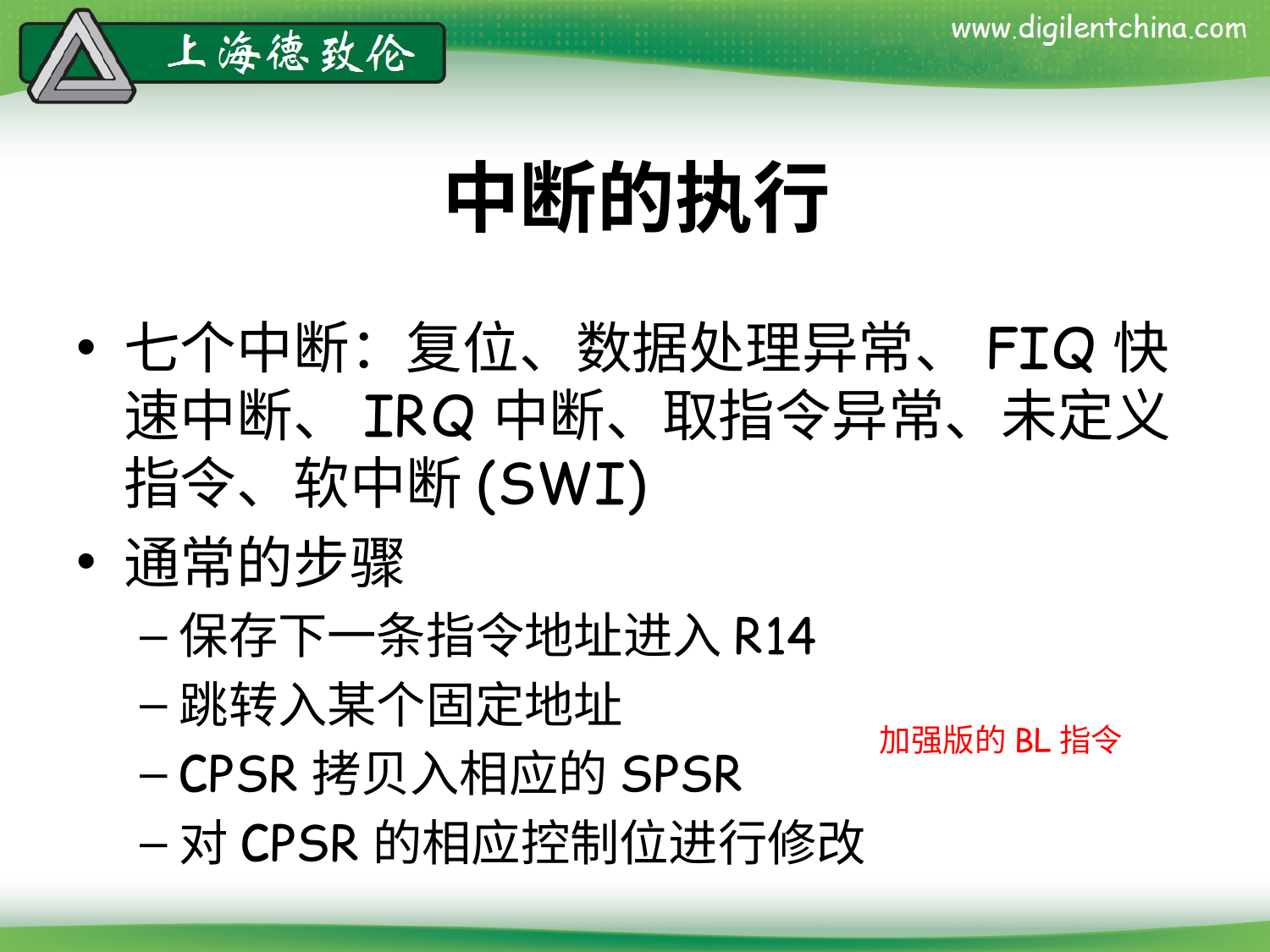

# 中断的执行
七个中断：复位、数据处理异常、FIQ快速中断、IRQ中断、取指令异常、未定义指令、软中断(SWI)
通常的步骤
保存下一条指令地址进入R14
跳转入某个固定地址
CPSR拷贝入相应的SPSR
对CPSR的相应控制位进行修改
加强版的BL指令